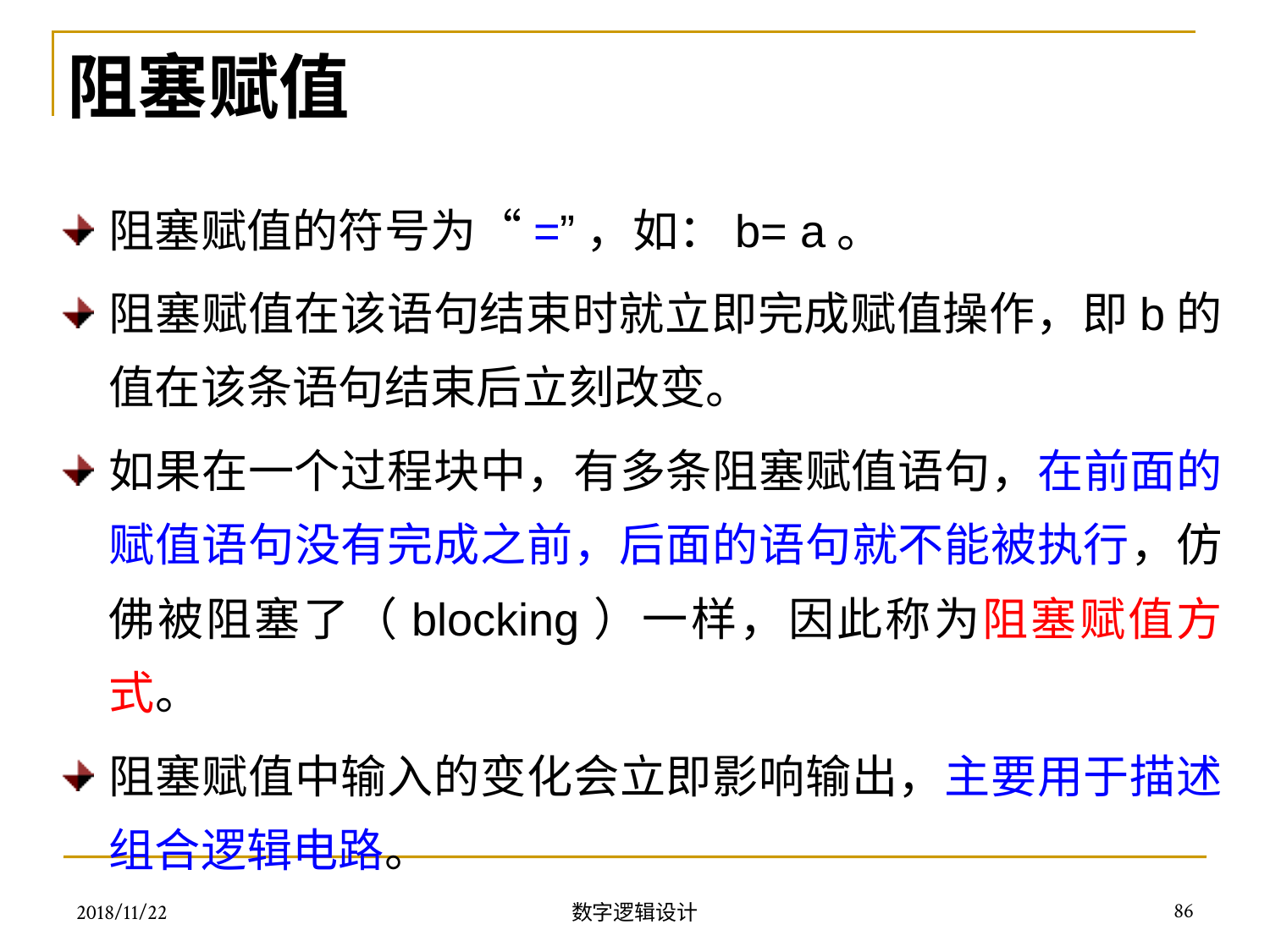

阻塞赋值
阻塞赋值的符号为“=”，如：b= a。
阻塞赋值在该语句结束时就立即完成赋值操作，即b的值在该条语句结束后立刻改变。
如果在一个过程块中，有多条阻塞赋值语句，在前面的赋值语句没有完成之前，后面的语句就不能被执行，仿佛被阻塞了（blocking）一样，因此称为阻塞赋值方式。
阻塞赋值中输入的变化会立即影响输出，主要用于描述组合逻辑电路。
2018/11/22
86
数字逻辑设计